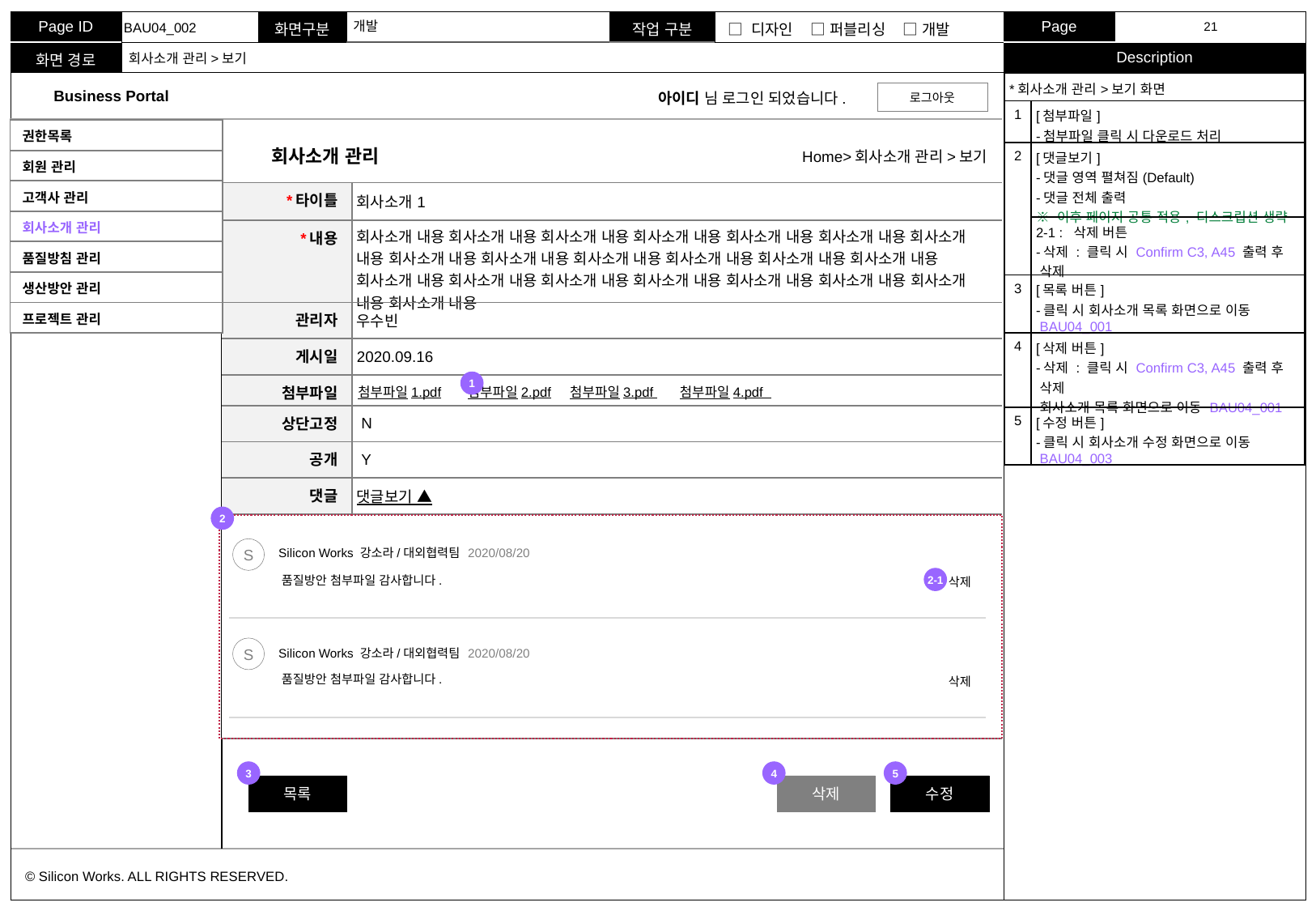

개발
BAU04_002
회사소개 관리>보기
| \*회사소개 관리>보기 화면 |  |
| --- | --- |
| 1 | [첨부파일] -첨부파일 클릭 시 다운로드 처리 |
| 2 | [댓글보기] -댓글 영역 펼쳐짐(Default) -댓글 전체 출력 ※ 이후 페이지 공통 적용, 디스크립션 생략 |
|  | 2-1 : 삭제 버튼 -삭제 : 클릭 시 Confirm C3, A45 출력 후 삭제 |
| 3 | [목록 버튼] -클릭 시 회사소개 목록 화면으로 이동 BAU04\_001 |
| 4 | [삭제 버튼] -삭제 : 클릭 시 Confirm C3, A45 출력 후 삭제 회사소개 목록 화면으로 이동 BAU04\_001 |
| 5 | [수정 버튼] -클릭 시 회사소개 수정 화면으로 이동 BAU04\_003 |
| 권한목록 |
| --- |
| 회원 관리 |
| 고객사 관리 |
| 회사소개 관리 |
| 품질방침 관리 |
| 생산방안 관리 |
| 프로젝트 관리 |
회사소개 관리
Home>회사소개 관리>보기
| \*타이틀 | 회사소개1 |
| --- | --- |
| \*내용 | 회사소개 내용 회사소개 내용 회사소개 내용 회사소개 내용 회사소개 내용 회사소개 내용 회사소개 내용 회사소개 내용 회사소개 내용 회사소개 내용 회사소개 내용 회사소개 내용 회사소개 내용 회사소개 내용 회사소개 내용 회사소개 내용 회사소개 내용 회사소개 내용 회사소개 내용 회사소개 내용 회사소개 내용 |
| 관리자 | 우수빈 |
| 게시일 | 2020.09.16 |
| 첨부파일 |  |
| 상단고정 | N |
| 공개 | Y |
| 댓글 | 댓글보기 ▲ |
|  |  |
1
첨부파일1.pdf      첨부파일2.pdf    첨부파일3.pdf      첨부파일4.pdf
2

S
Silicon Works 강소라/대외협력팀
2020/08/20
품질방안 첨부파일 감사합니다.
2-1
삭제
S
Silicon Works 강소라/대외협력팀
2020/08/20
품질방안 첨부파일 감사합니다.
삭제
3
4
5
목록
삭제
수정